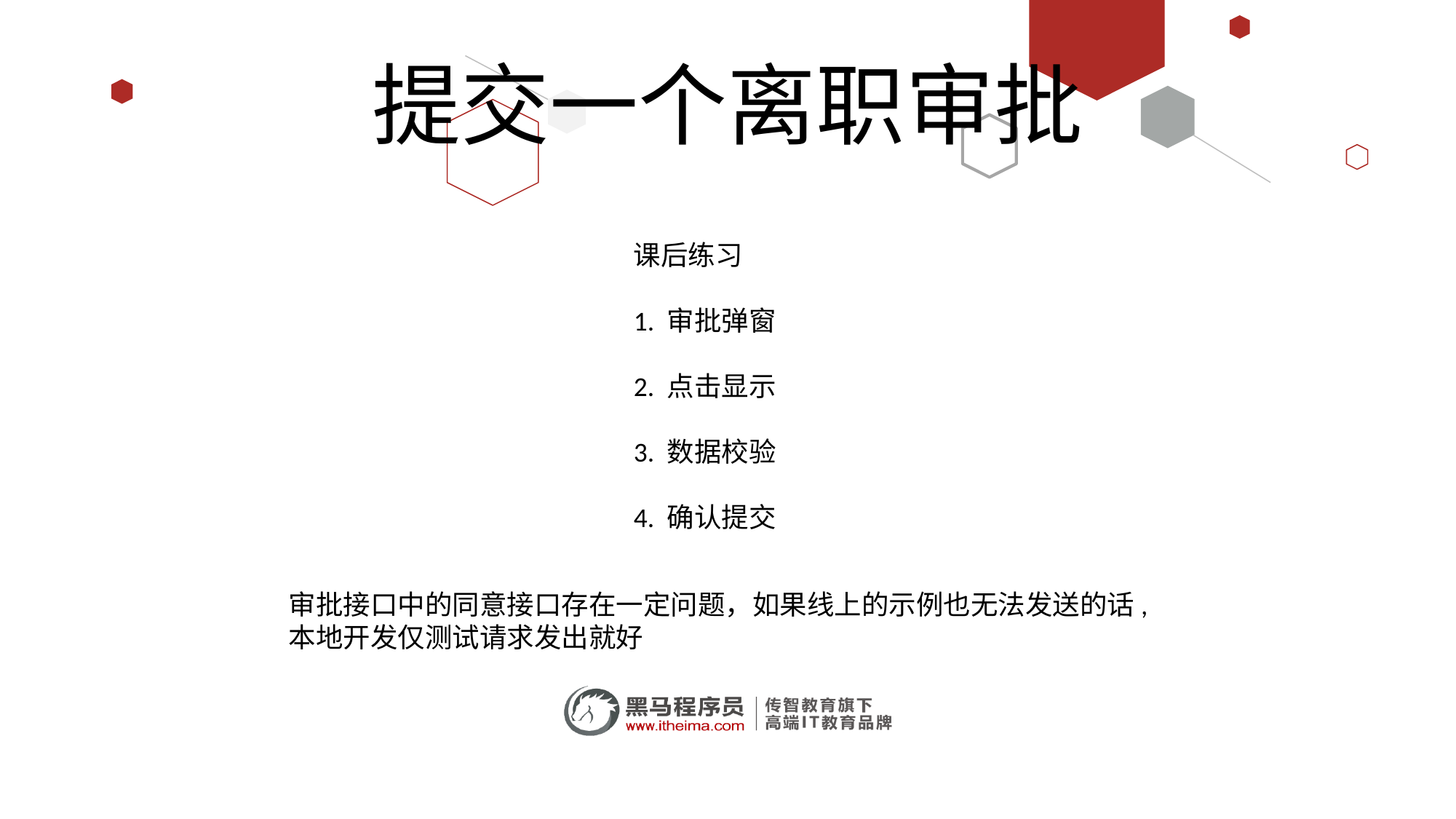

# 提交一个离职审批
课后练习

1. 审批弹窗

2. 点击显示

3. 数据校验

4. 确认提交
审批接口中的同意接口存在一定问题，如果线上的示例也无法发送的话, 本地开发仅测试请求发出就好